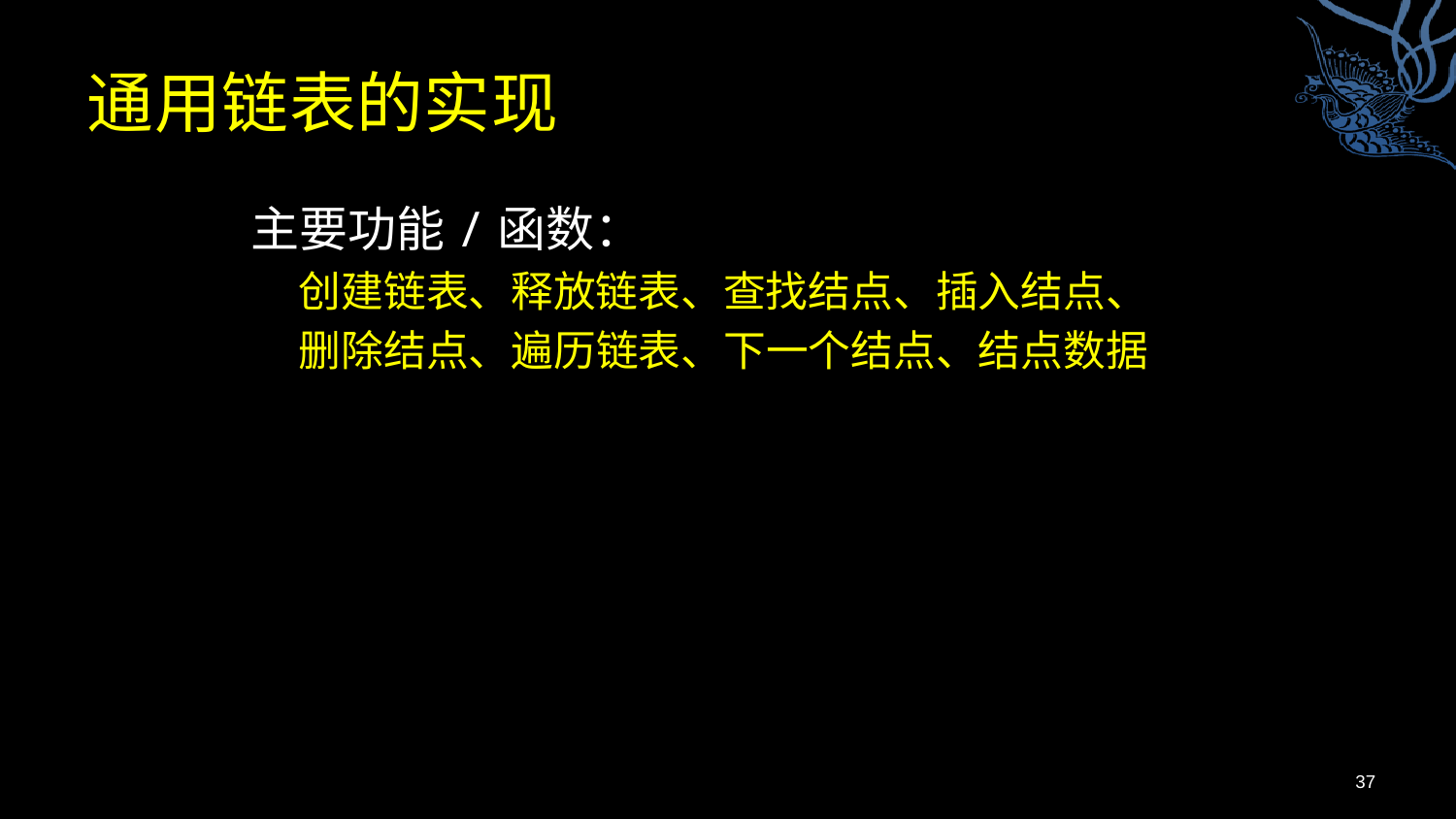

# 通用链表的实现
主要功能/函数：
创建链表、释放链表、查找结点、插入结点、
删除结点、遍历链表、下一个结点、结点数据

37